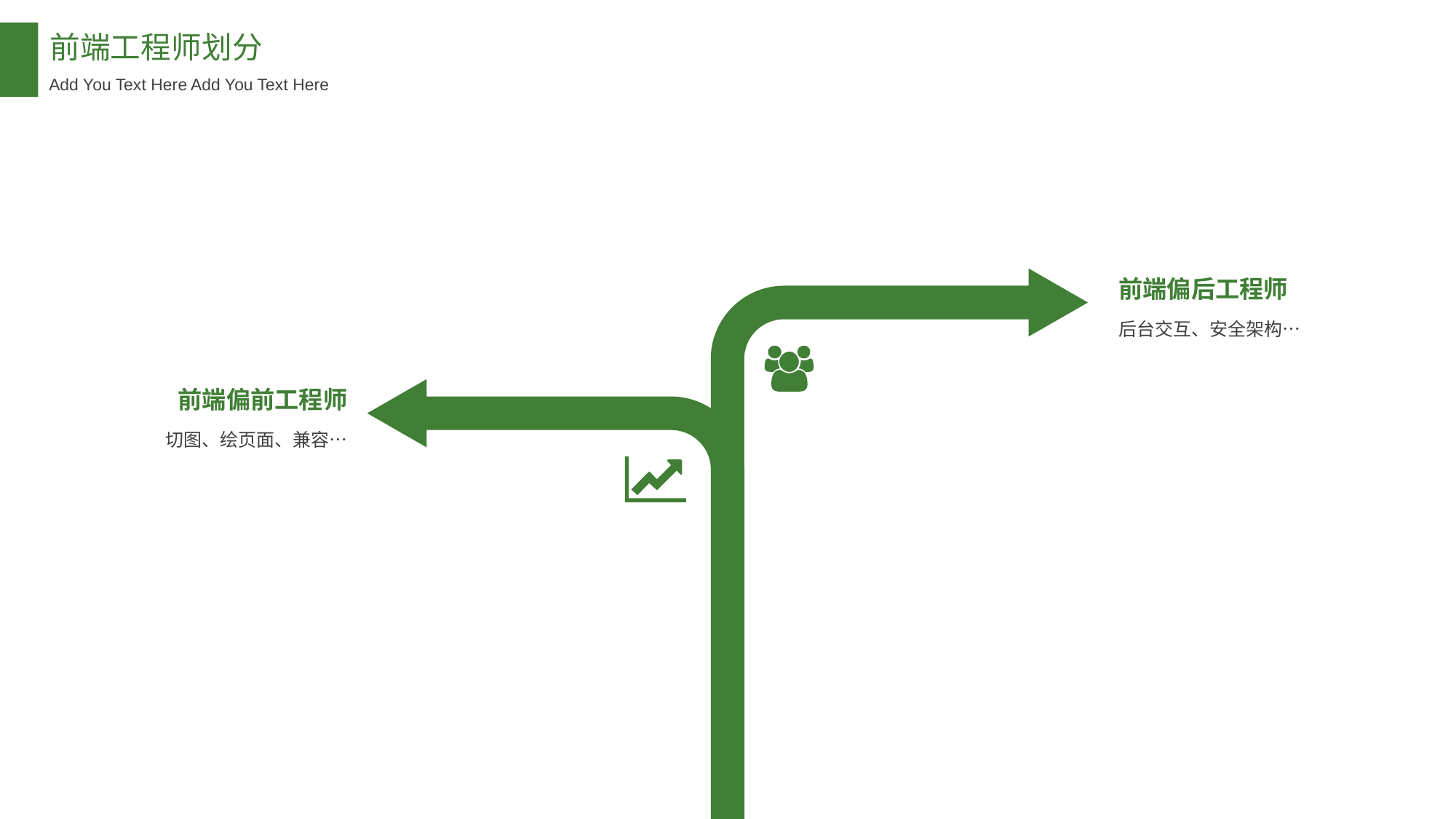

前端工程师划分
Add You Text Here Add You Text Here

前端偏后工程师
后台交互、安全架构…

前端偏前工程师

切图、绘页面、兼容…